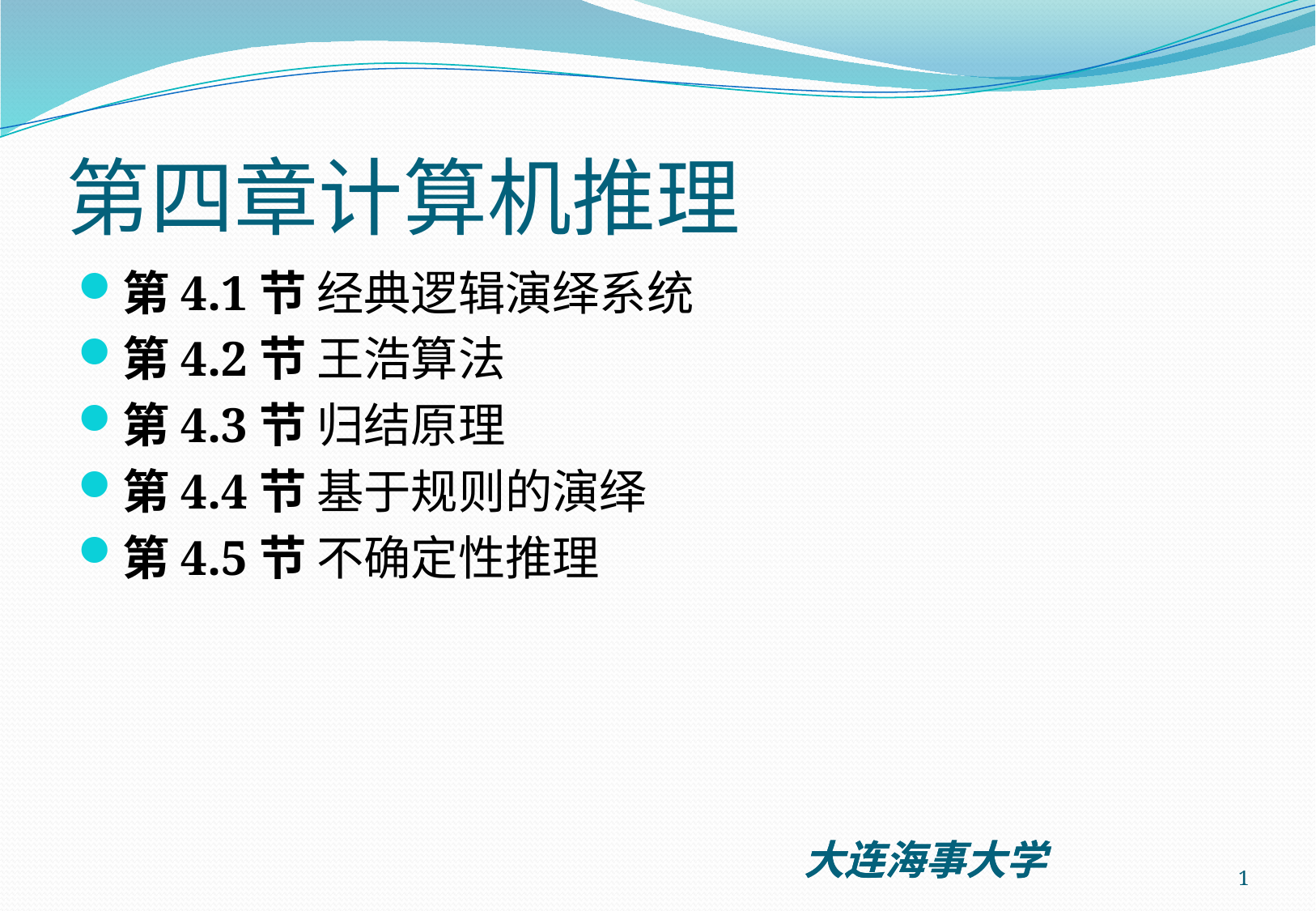

# 第四章计算机推理
第4.1节 经典逻辑演绎系统
第4.2节 王浩算法
第4.3节 归结原理
第4.4节 基于规则的演绎
第4.5节 不确定性推理

1